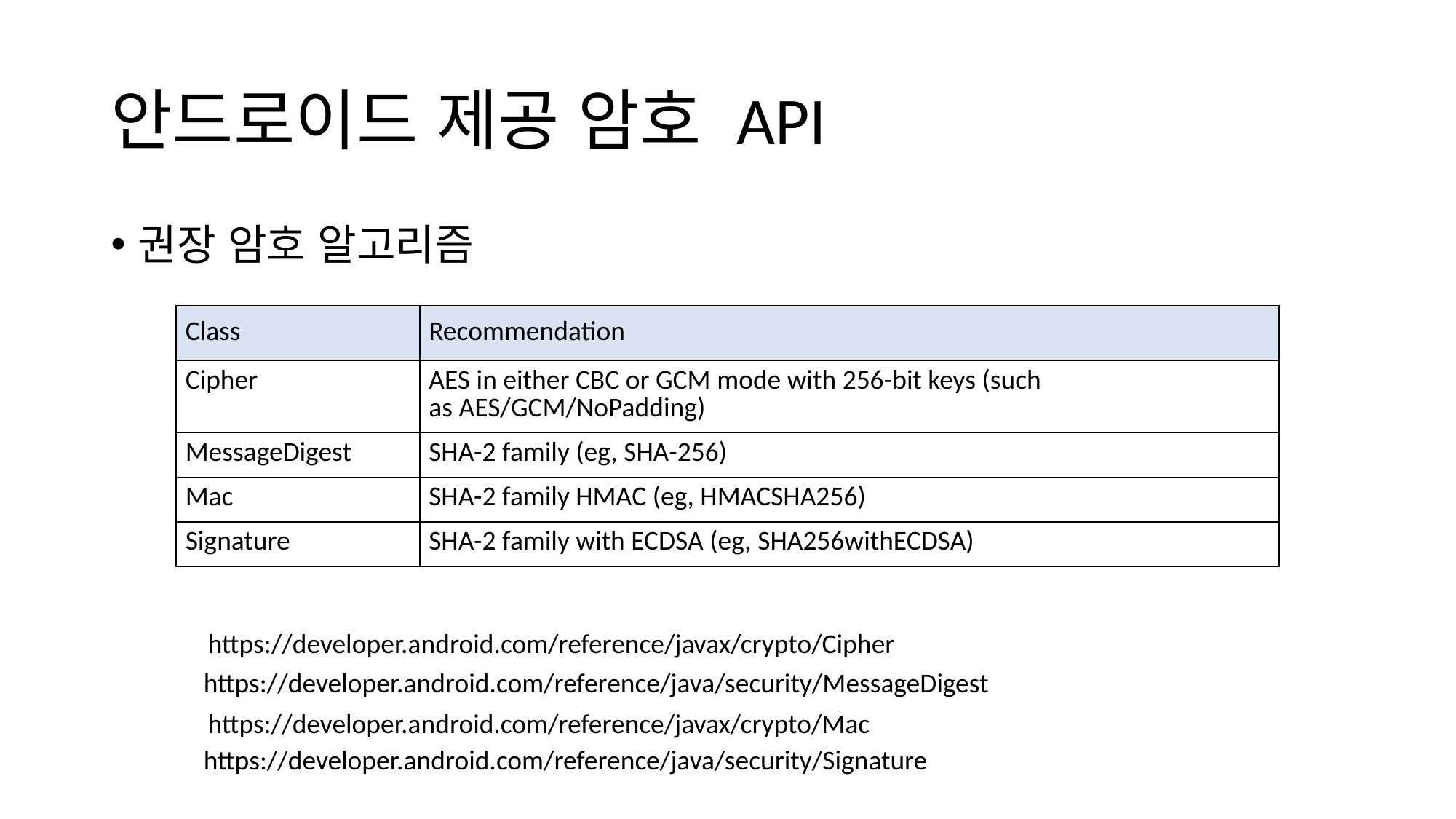

# 안드로이드 제공 암호 API
권장 암호 알고리즘
| Class | Recommendation |
| --- | --- |
| Cipher | AES in either CBC or GCM mode with 256-bit keys (such as AES/GCM/NoPadding) |
| MessageDigest | SHA-2 family (eg, SHA-256) |
| Mac | SHA-2 family HMAC (eg, HMACSHA256) |
| Signature | SHA-2 family with ECDSA (eg, SHA256withECDSA) |
https://developer.android.com/reference/javax/crypto/Cipher
https://developer.android.com/reference/java/security/MessageDigest
https://developer.android.com/reference/javax/crypto/Mac
https://developer.android.com/reference/java/security/Signature